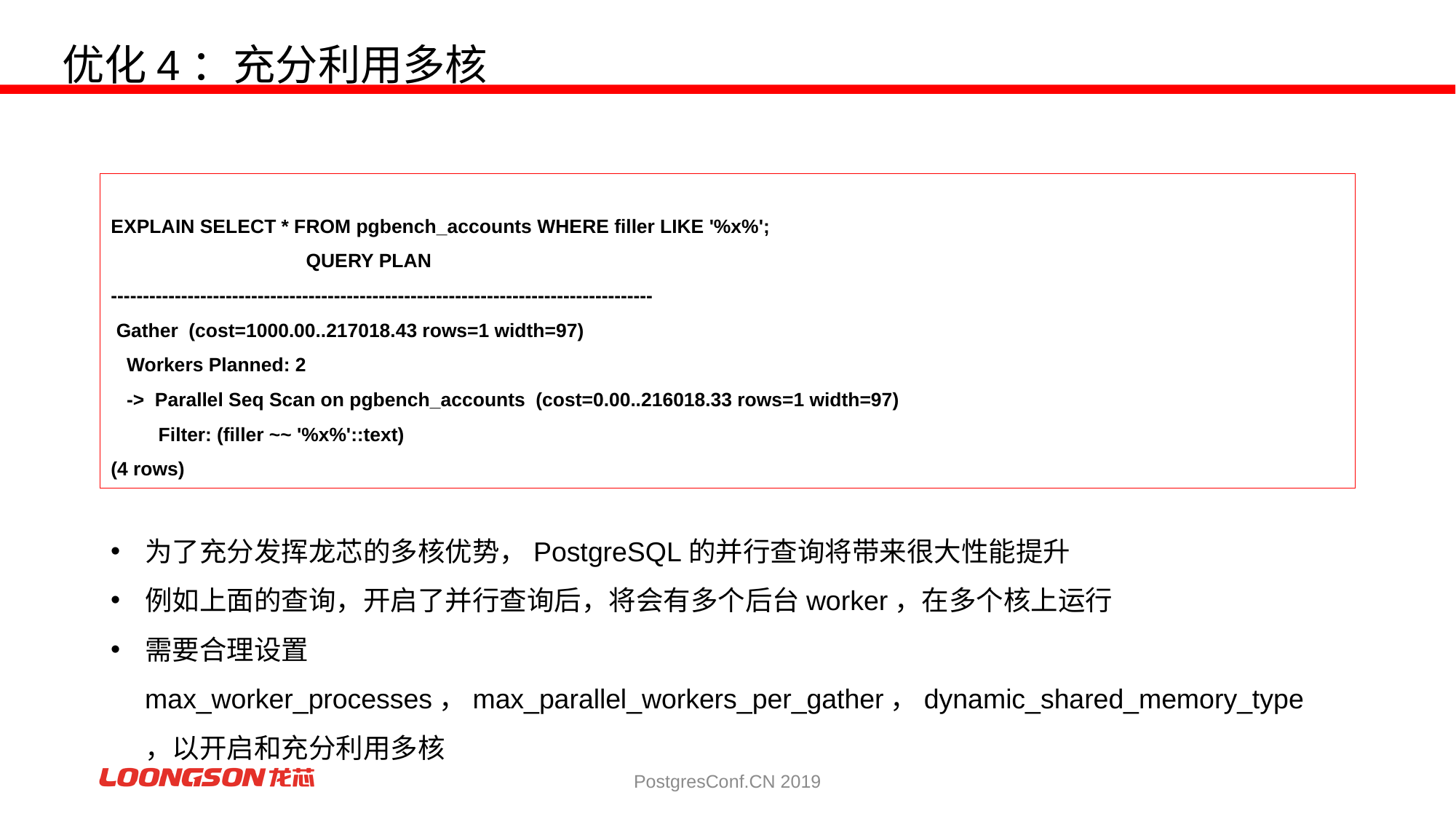

# 优化4：充分利用多核

EXPLAIN SELECT * FROM pgbench_accounts WHERE filler LIKE '%x%';
                                     QUERY PLAN
-------------------------------------------------------------------------------------
 Gather  (cost=1000.00..217018.43 rows=1 width=97)
   Workers Planned: 2
   ->  Parallel Seq Scan on pgbench_accounts  (cost=0.00..216018.33 rows=1 width=97)
         Filter: (filler ~~ '%x%'::text)
(4 rows)
为了充分发挥龙芯的多核优势，PostgreSQL的并行查询将带来很大性能提升
例如上面的查询，开启了并行查询后，将会有多个后台worker，在多个核上运行
需要合理设置max_worker_processes，max_parallel_workers_per_gather，dynamic_shared_memory_type ，以开启和充分利用多核
PostgresConf.CN 2019
14